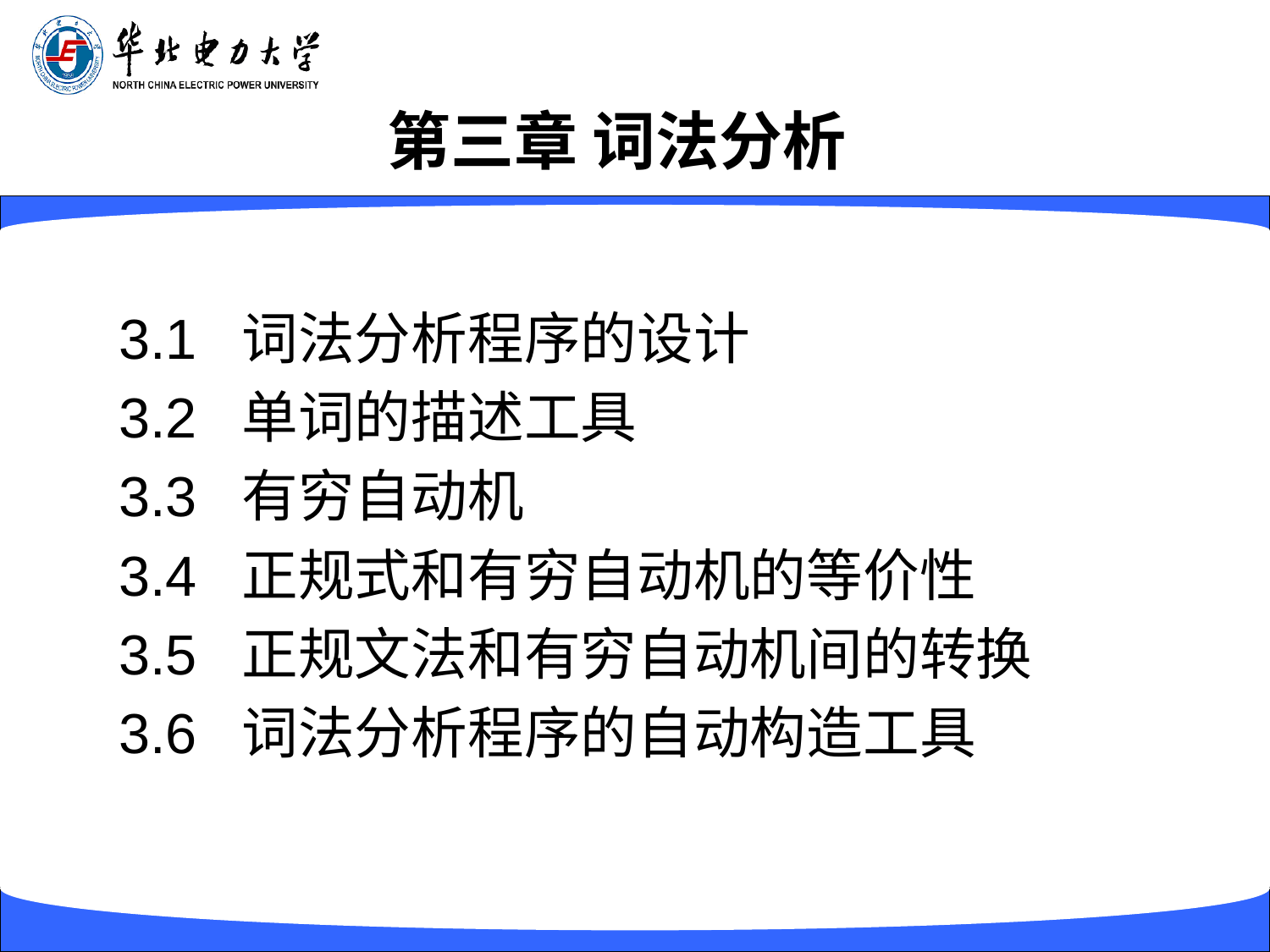

# 第三章 词法分析
3.1  词法分析程序的设计
3.2  单词的描述工具
3.3  有穷自动机
3.4  正规式和有穷自动机的等价性
3.5  正规文法和有穷自动机间的转换
3.6  词法分析程序的自动构造工具